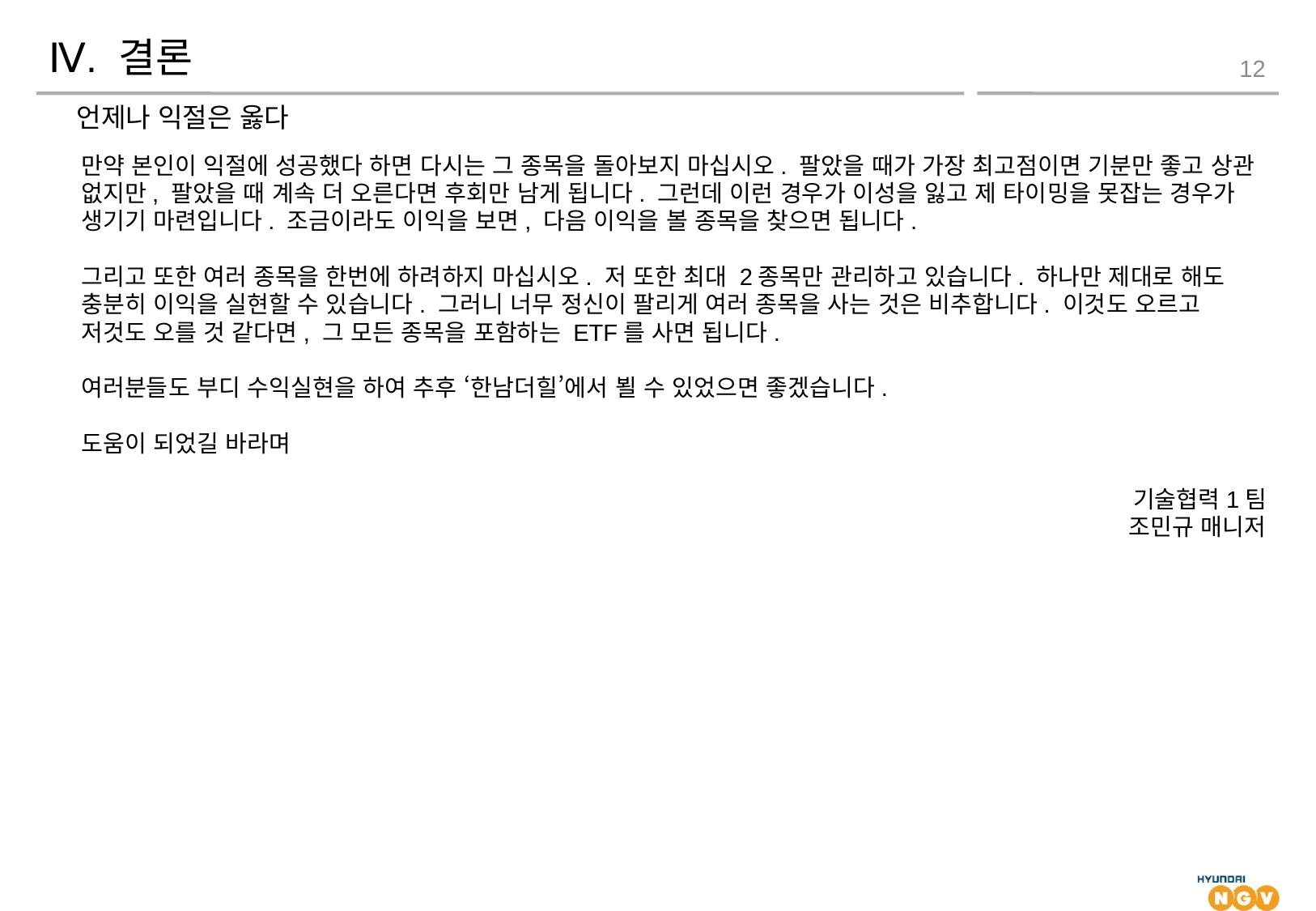

# Ⅳ. 결론
12
언제나 익절은 옳다
만약 본인이 익절에 성공했다 하면 다시는 그 종목을 돌아보지 마십시오. 팔았을 때가 가장 최고점이면 기분만 좋고 상관 없지만, 팔았을 때 계속 더 오른다면 후회만 남게 됩니다. 그런데 이런 경우가 이성을 잃고 제 타이밍을 못잡는 경우가 생기기 마련입니다. 조금이라도 이익을 보면, 다음 이익을 볼 종목을 찾으면 됩니다.

그리고 또한 여러 종목을 한번에 하려하지 마십시오. 저 또한 최대 2종목만 관리하고 있습니다. 하나만 제대로 해도 충분히 이익을 실현할 수 있습니다. 그러니 너무 정신이 팔리게 여러 종목을 사는 것은 비추합니다. 이것도 오르고 저것도 오를 것 같다면, 그 모든 종목을 포함하는 ETF를 사면 됩니다.

여러분들도 부디 수익실현을 하여 추후 ‘한남더힐’에서 뵐 수 있었으면 좋겠습니다.

도움이 되었길 바라며

기술협력1팀
조민규 매니저